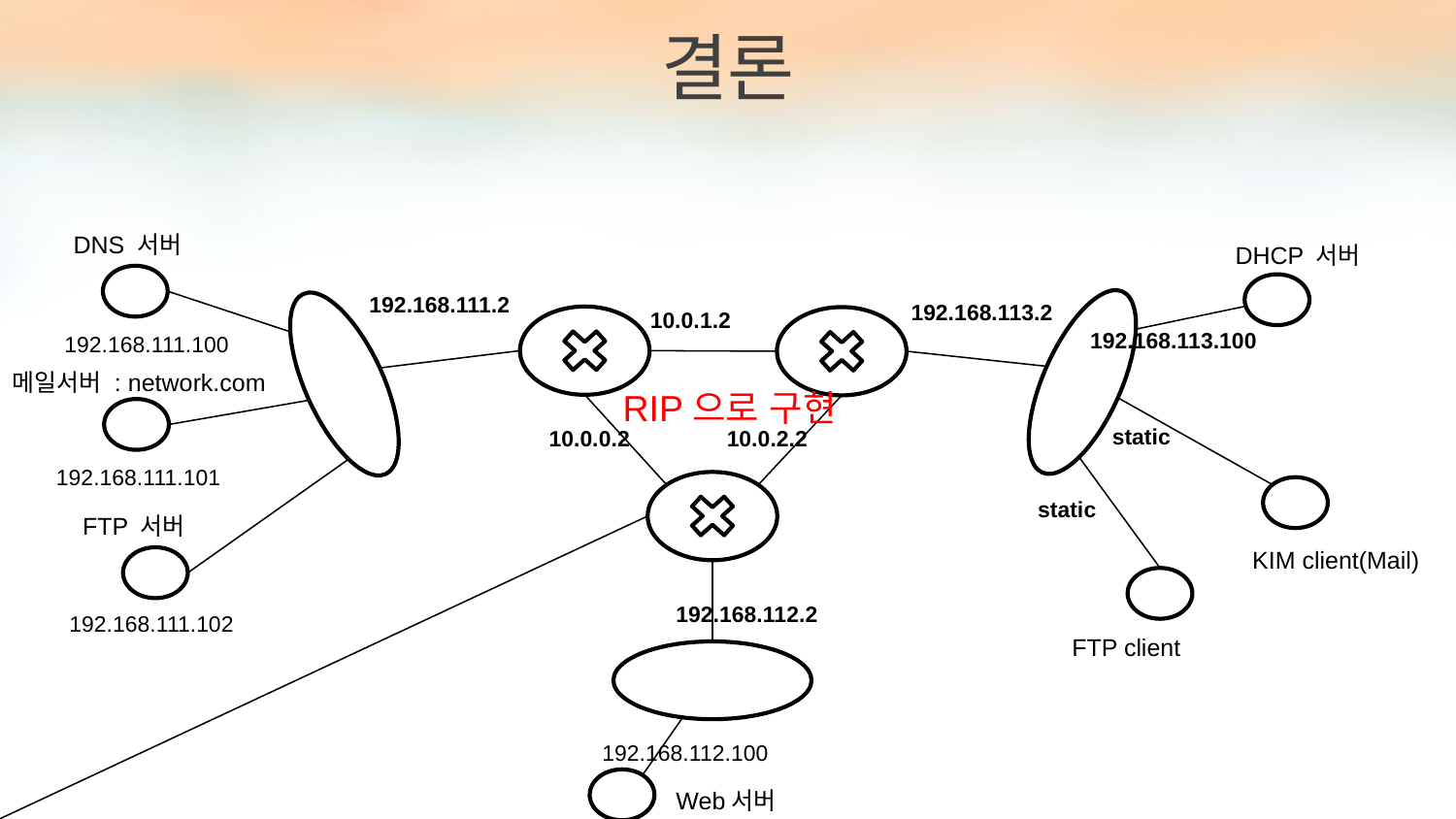

결론
DNS 서버
DHCP 서버

192.168.111.2

192.168.113.2
10.0.1.2

192.168.113.100
192.168.111.100
메일서버 : network.com
RIP으로 구현

static
10.0.2.2
10.0.0.2
192.168.111.101

static
FTP 서버
KIM client(Mail)

192.168.112.2
192.168.111.102
FTP client
192.168.112.100

Web서버